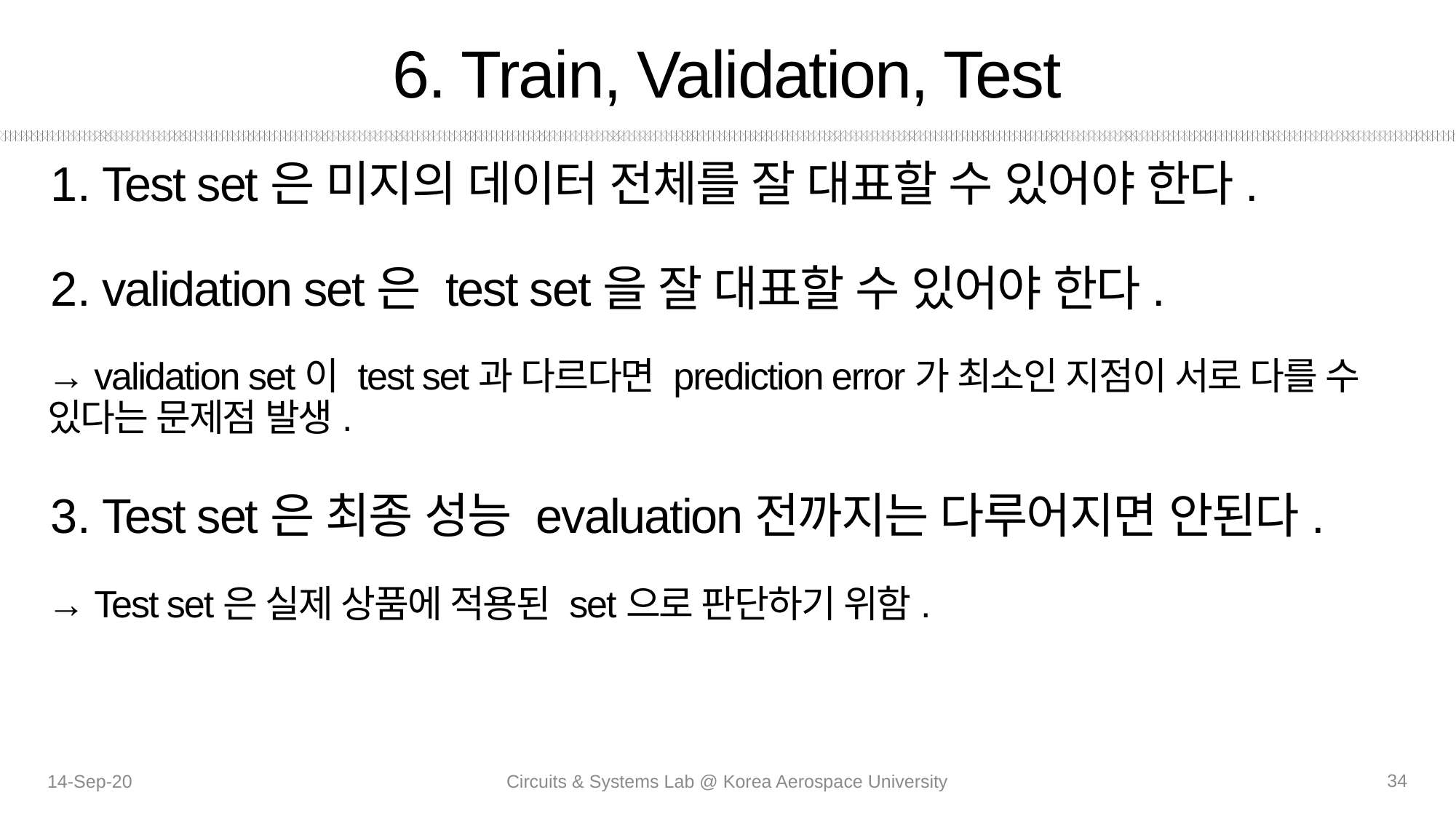

# 6. Train, Validation, Test
Test set은 미지의 데이터 전체를 잘 대표할 수 있어야 한다.

validation set은 test set을 잘 대표할 수 있어야 한다.

→ validation set이 test set과 다르다면 prediction error가 최소인 지점이 서로 다를 수 있다는 문제점 발생.

Test set은 최종 성능 evaluation전까지는 다루어지면 안된다.

→ Test set은 실제 상품에 적용된 set으로 판단하기 위함.
34
14-Sep-20
Circuits & Systems Lab @ Korea Aerospace University